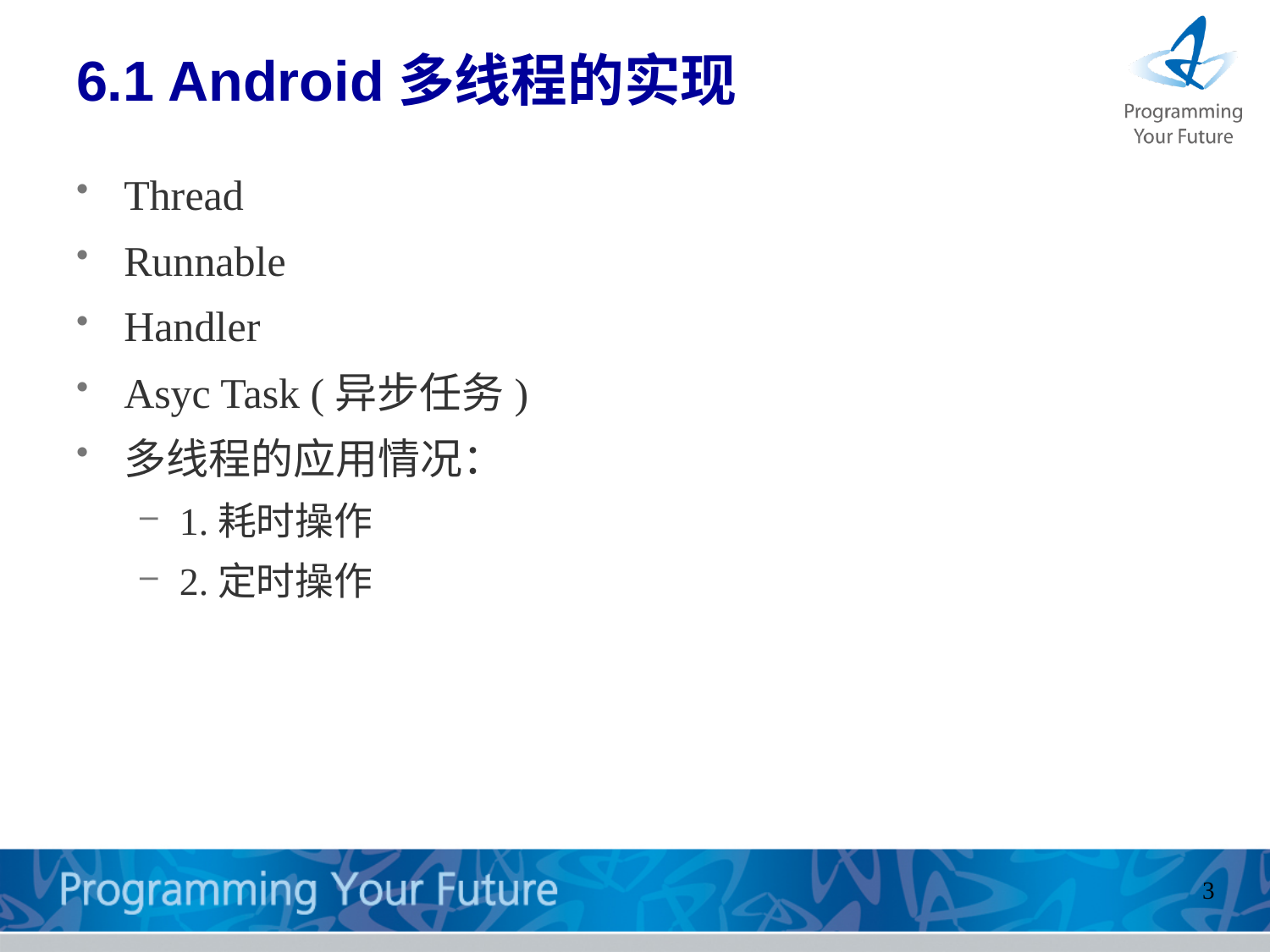

# 6.1 Android多线程的实现
Thread
Runnable
Handler
Asyc Task (异步任务)
多线程的应用情况：
1.耗时操作
2.定时操作